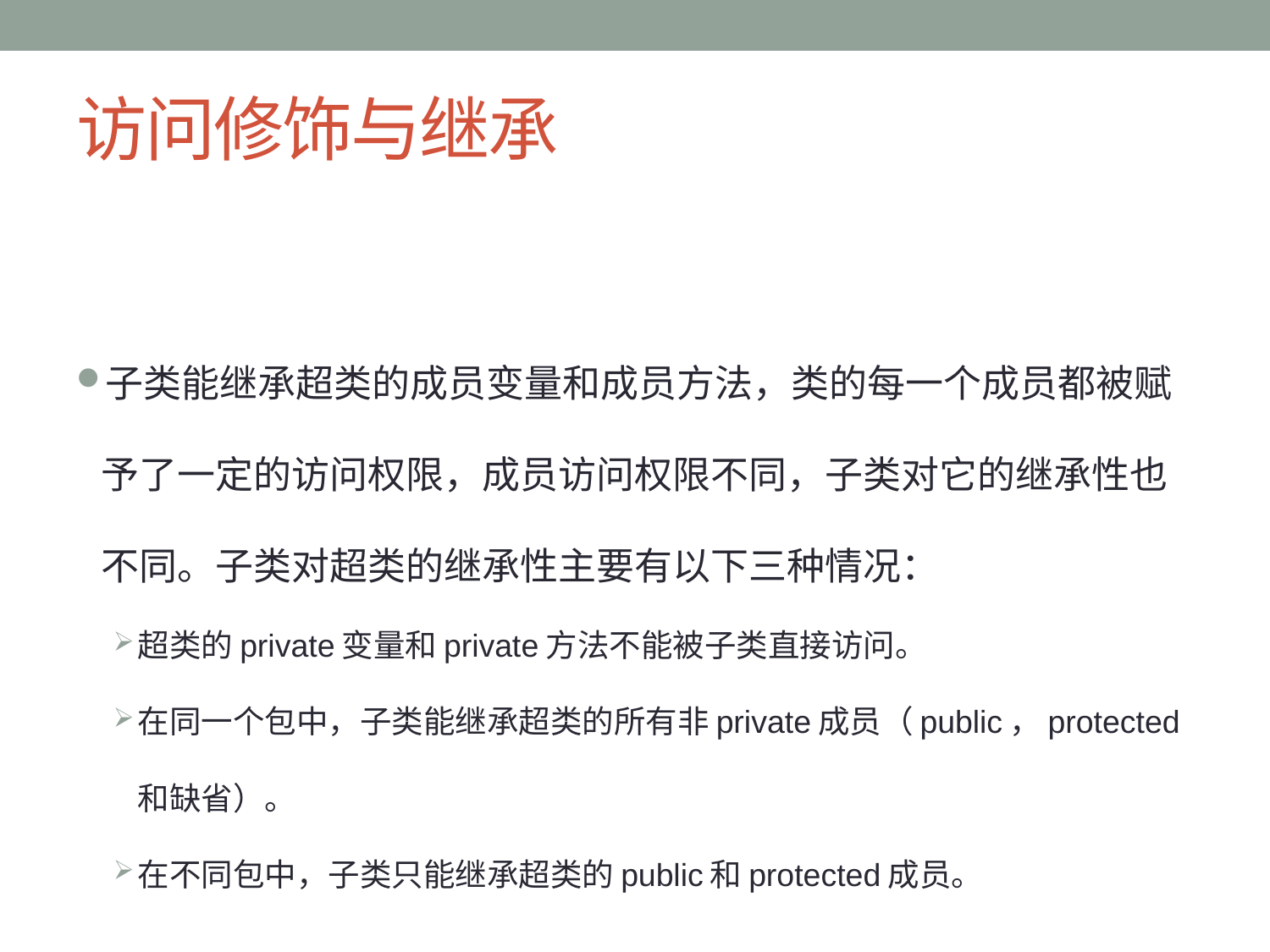

# 访问修饰与继承
子类能继承超类的成员变量和成员方法，类的每一个成员都被赋予了一定的访问权限，成员访问权限不同，子类对它的继承性也不同。子类对超类的继承性主要有以下三种情况：
超类的private变量和private方法不能被子类直接访问。
在同一个包中，子类能继承超类的所有非private成员（public，protected和缺省）。
在不同包中，子类只能继承超类的public和protected成员。